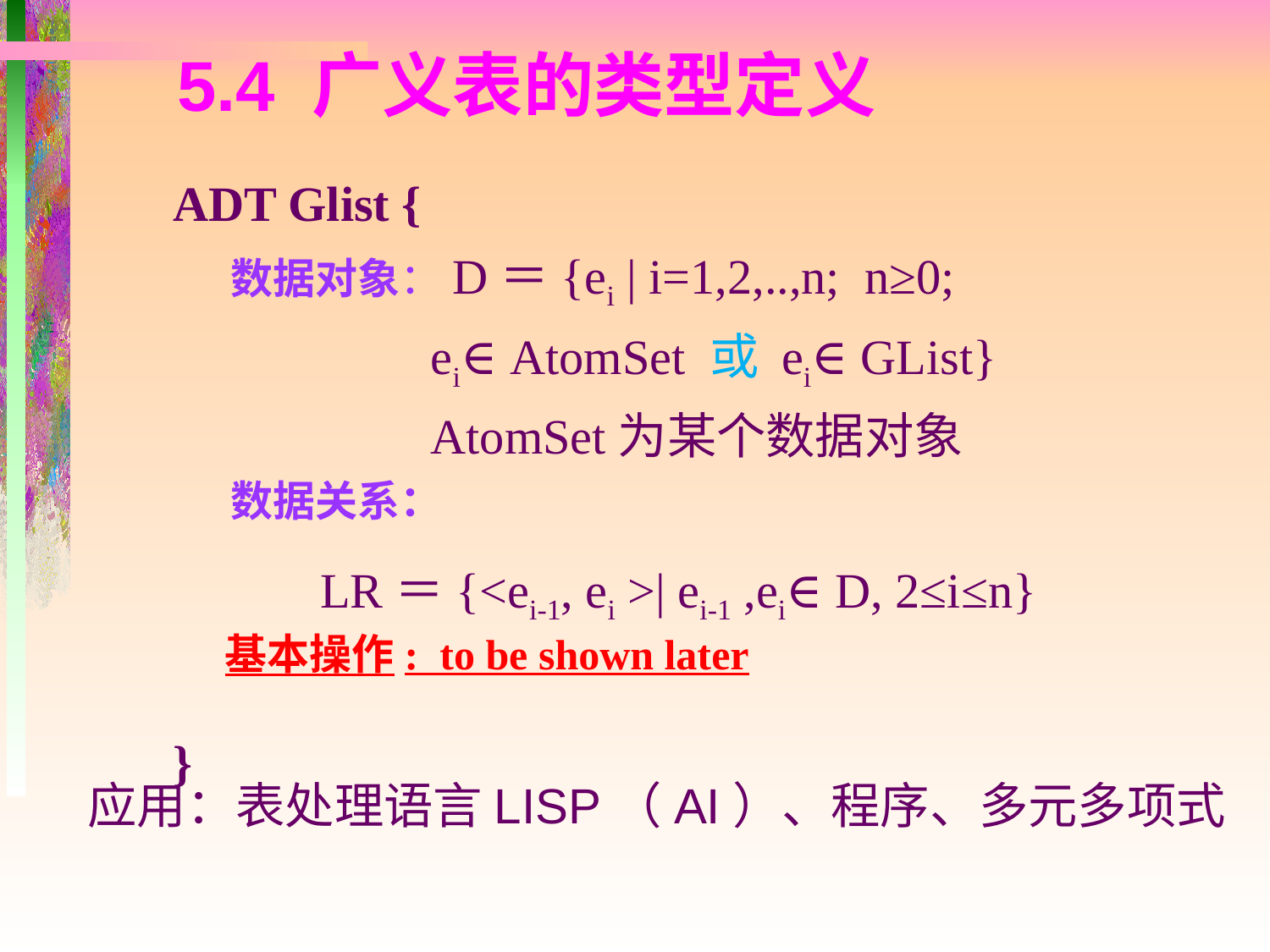

5.4 广义表的类型定义
ADT Glist {
     数据对象：D＝{ei | i=1,2,..,n;  n≥0;
                     ei∈AtomSet 或 ei∈GList}
                     AtomSet为某个数据对象
     数据关系：
            LR＝{<ei-1, ei >| ei-1 ,ei∈D, 2≤i≤n}

}
基本操作:  to be shown later
应用：表处理语言LISP（AI）、程序、多元多项式